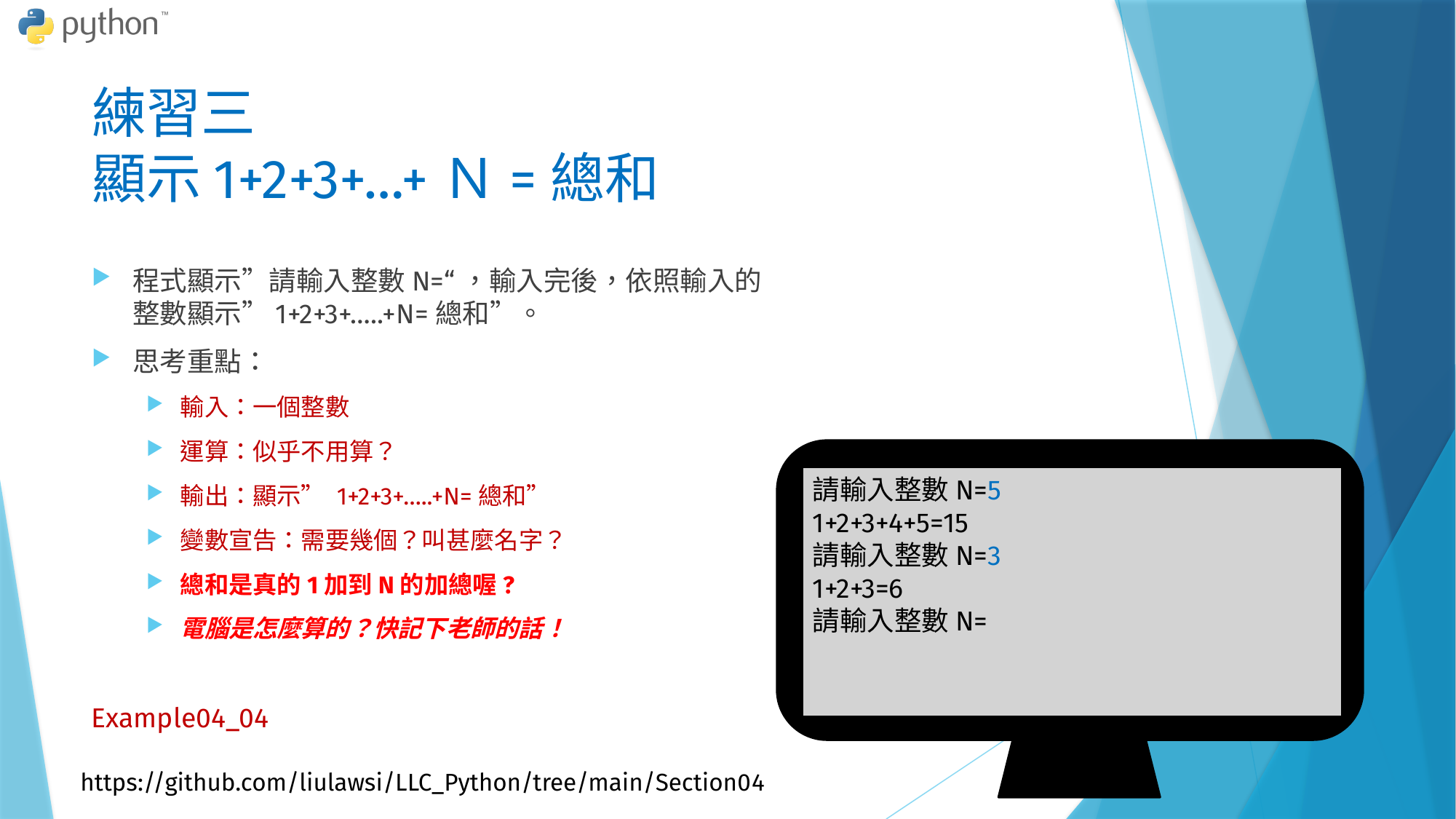

# 練習三 顯示1+2+3+…+Ｎ=總和
程式顯示”請輸入整數N=“，輸入完後，依照輸入的整數顯示”1+2+3+…..+N=總和”。
思考重點：
輸入：一個整數
運算：似乎不用算？
輸出：顯示” 1+2+3+…..+N=總和”
變數宣告：需要幾個？叫甚麼名字？
總和是真的1加到N的加總喔?
電腦是怎麼算的？快記下老師的話！

請輸入整數N=5
1+2+3+4+5=15
請輸入整數N=3
1+2+3=6
請輸入整數N=

Example04_04